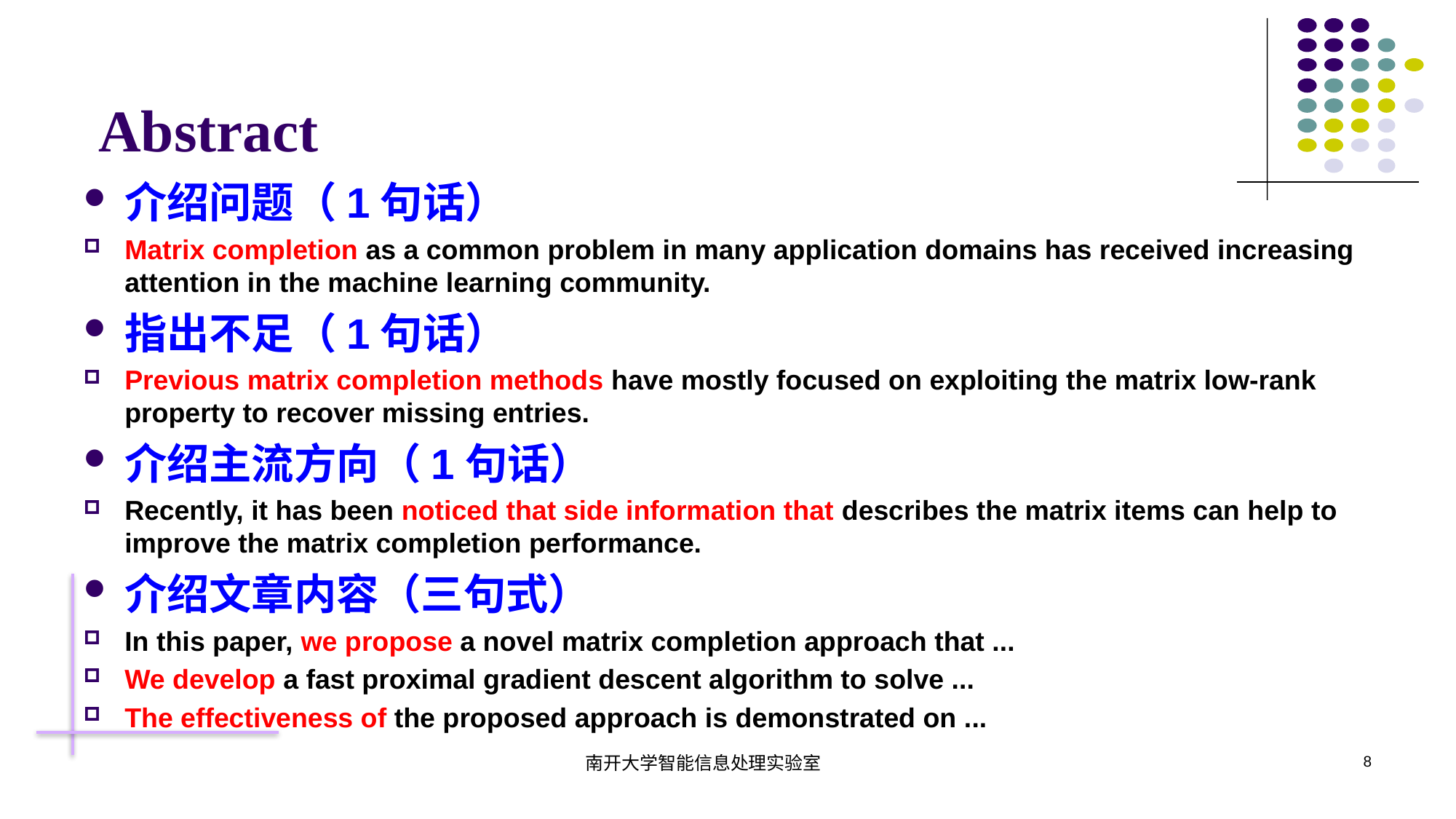

# Abstract
介绍问题（1句话）
Matrix completion as a common problem in many application domains has received increasing attention in the machine learning community.
指出不足（1句话）
Previous matrix completion methods have mostly focused on exploiting the matrix low-rank property to recover missing entries.
介绍主流方向（1句话）
Recently, it has been noticed that side information that describes the matrix items can help to improve the matrix completion performance.
介绍文章内容（三句式）
In this paper, we propose a novel matrix completion approach that ...
We develop a fast proximal gradient descent algorithm to solve ...
The effectiveness of the proposed approach is demonstrated on ...
南开大学智能信息处理实验室
8